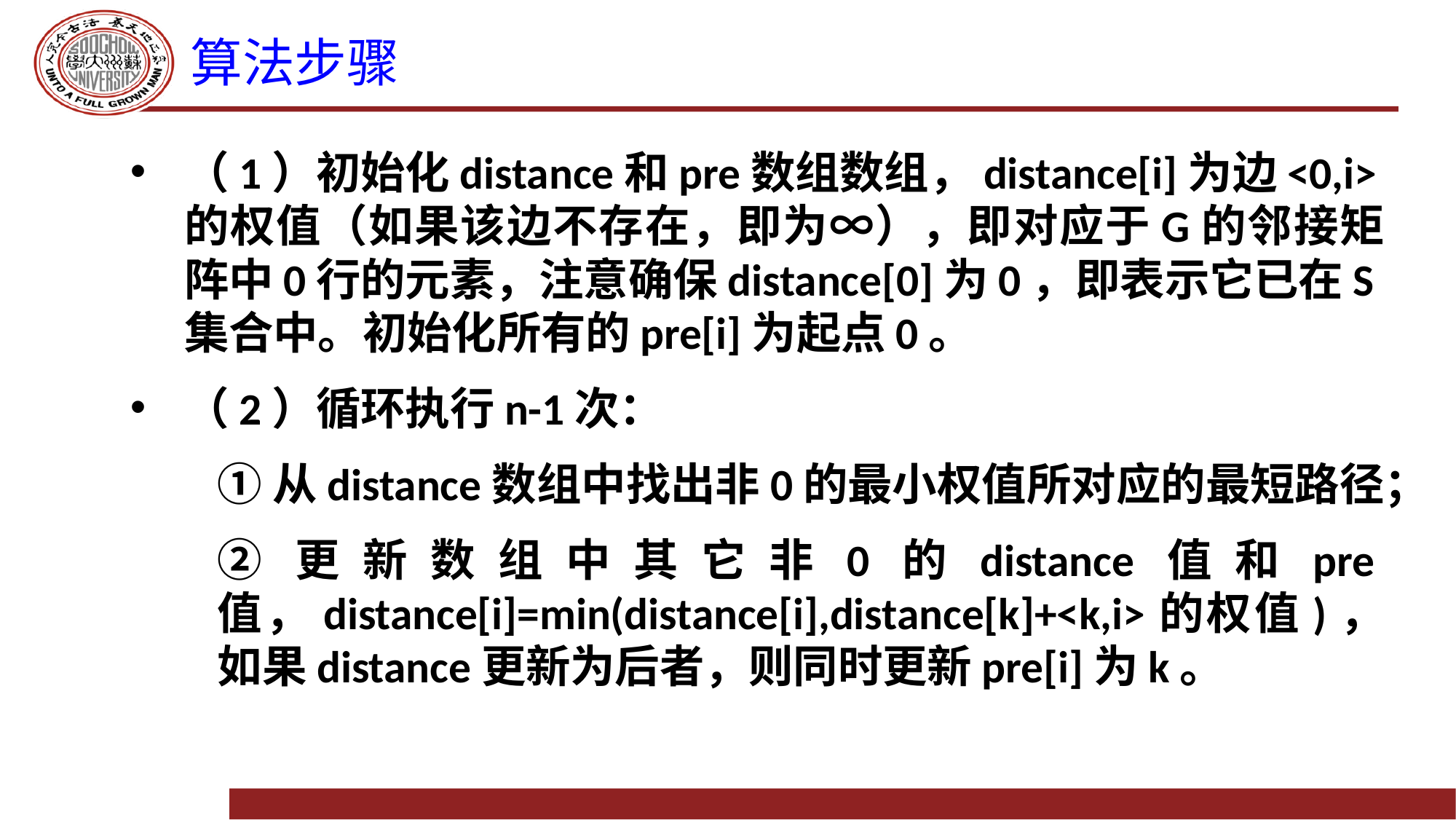

# 算法步骤
（1）初始化distance和pre数组数组，distance[i]为边<0,i>的权值（如果该边不存在，即为∞），即对应于G的邻接矩阵中0行的元素，注意确保distance[0]为0，即表示它已在S集合中。初始化所有的pre[i]为起点0。
（2）循环执行n-1次：
①从distance数组中找出非0的最小权值所对应的最短路径；
②更新数组中其它非0的distance值和pre值，distance[i]=min(distance[i],distance[k]+<k,i>的权值)，如果distance更新为后者，则同时更新pre[i]为k。